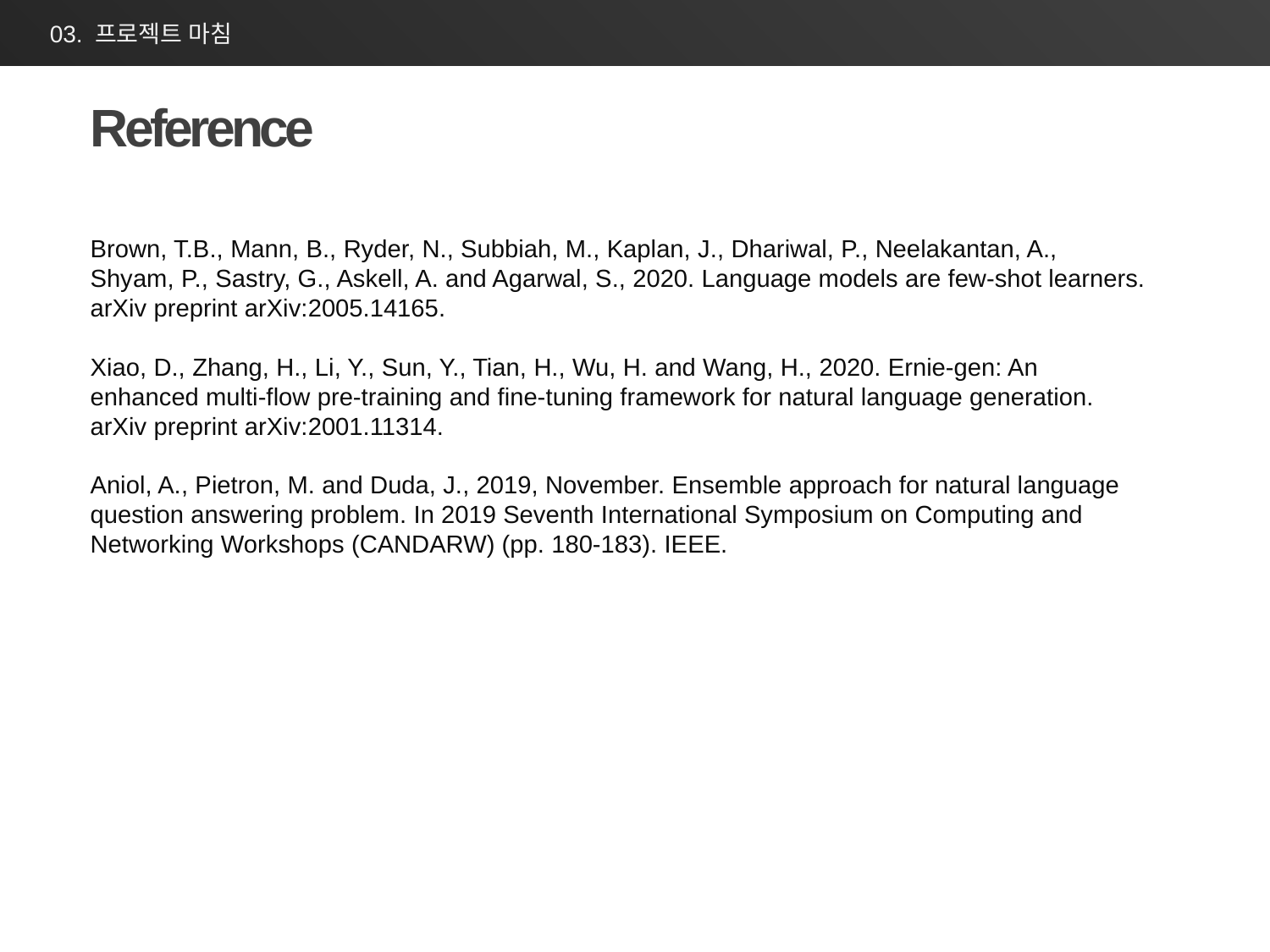

03. 프로젝트 마침
Reference
Brown, T.B., Mann, B., Ryder, N., Subbiah, M., Kaplan, J., Dhariwal, P., Neelakantan, A., Shyam, P., Sastry, G., Askell, A. and Agarwal, S., 2020. Language models are few-shot learners. arXiv preprint arXiv:2005.14165.​

Xiao, D., Zhang, H., Li, Y., Sun, Y., Tian, H., Wu, H. and Wang, H., 2020. Ernie-gen: An enhanced multi-flow pre-training and fine-tuning framework for natural language generation. arXiv preprint arXiv:2001.11314.​

Aniol, A., Pietron, M. and Duda, J., 2019, November. Ensemble approach for natural language question answering problem. In 2019 Seventh International Symposium on Computing and Networking Workshops (CANDARW) (pp. 180-183). IEEE.​